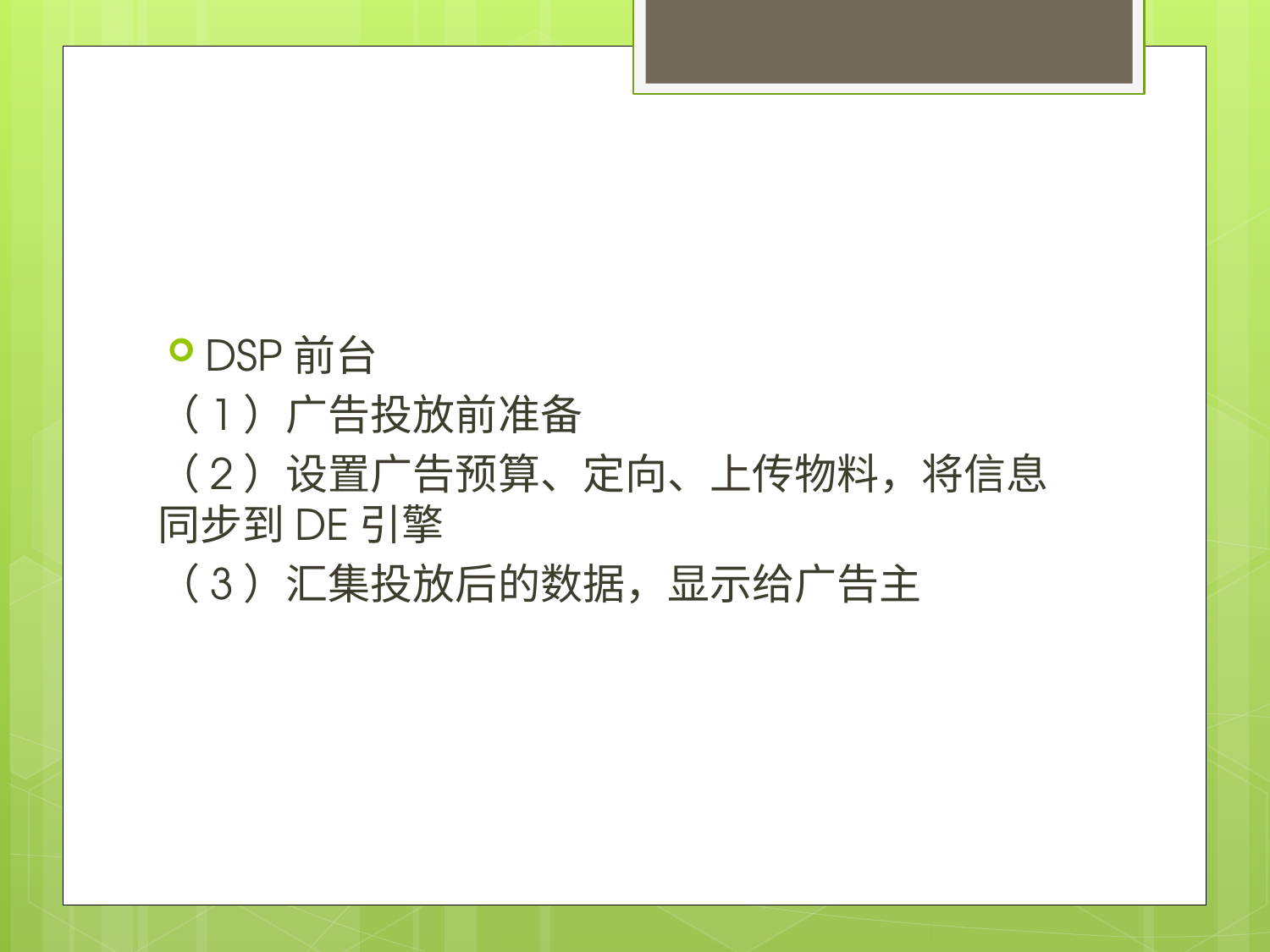

#
DSP前台
（1）广告投放前准备
（2）设置广告预算、定向、上传物料，将信息同步到DE引擎
（3）汇集投放后的数据，显示给广告主